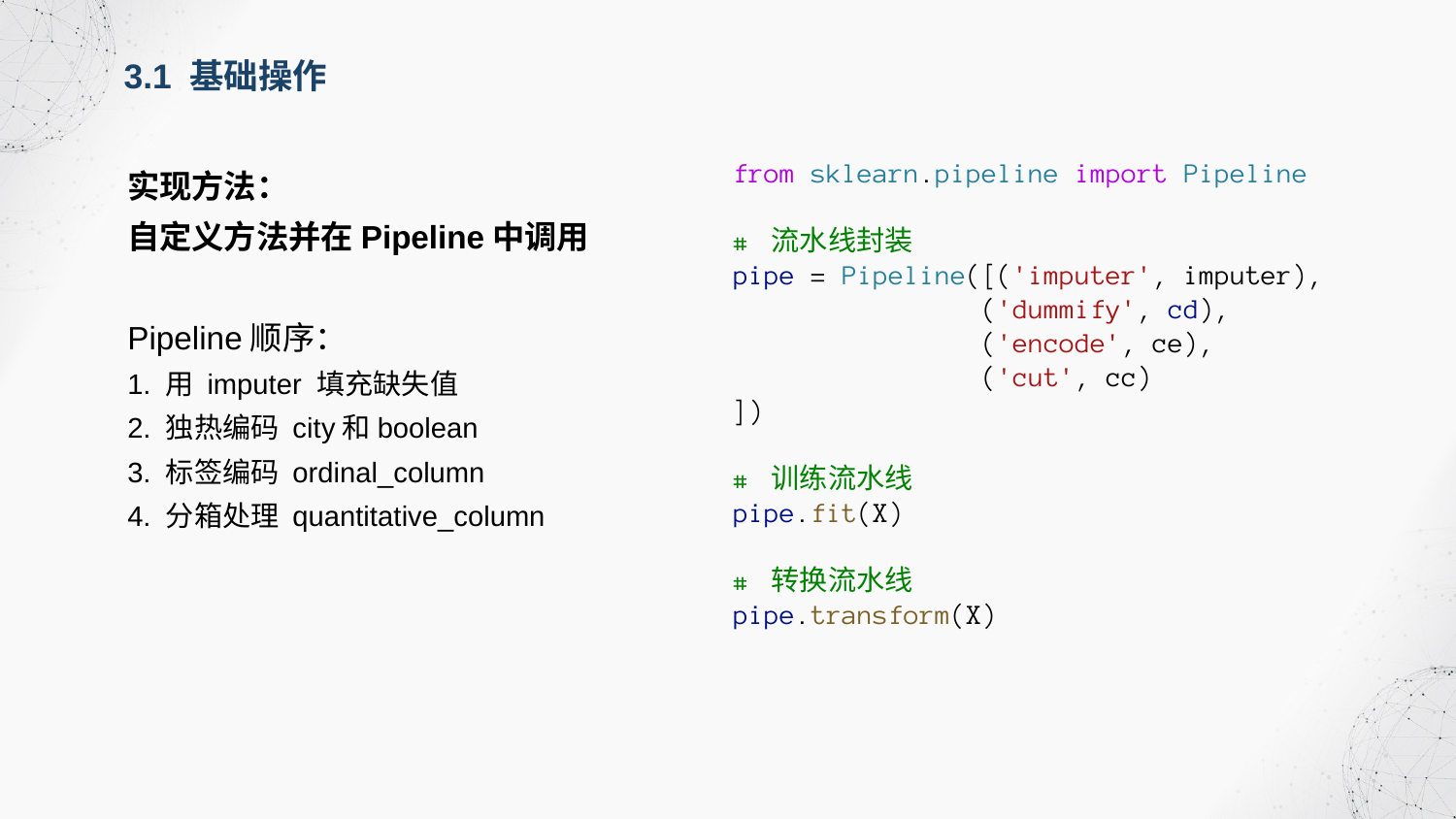

3.1 基础操作
实现方法：
自定义方法并在Pipeline中调用

Pipeline顺序：
1. 用 imputer 填充缺失值
2. 独热编码 city和boolean
3. 标签编码 ordinal_column
4. 分箱处理 quantitative_column
from sklearn.pipeline import Pipeline
# 流水线封装
pipe = Pipeline([('imputer', imputer),
                ('dummify', cd),
                ('encode', ce),
                ('cut', cc)
])
# 训练流水线
pipe.fit(X)
# 转换流水线
pipe.transform(X)